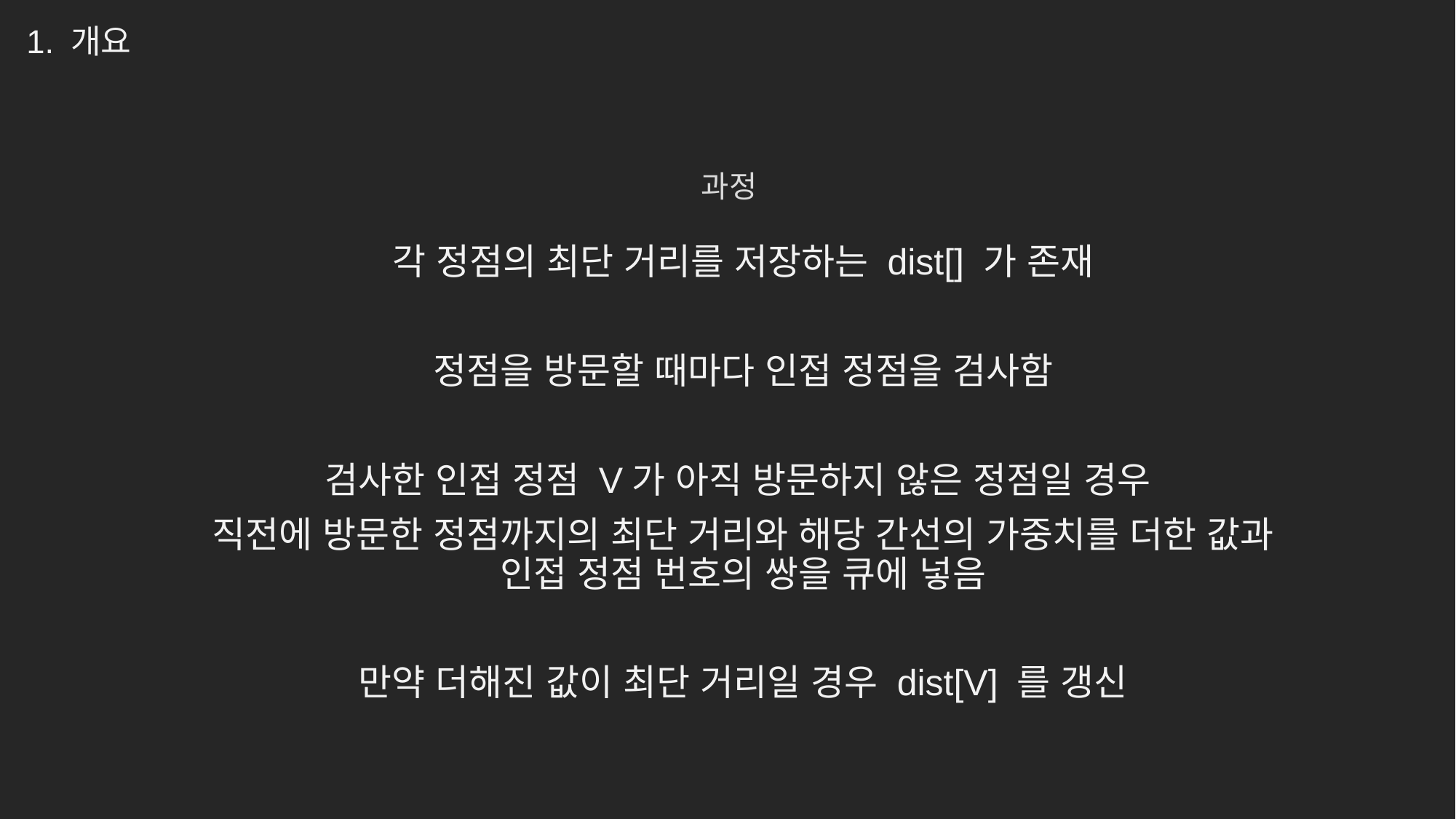

1. 개요
과정
각 정점의 최단 거리를 저장하는 dist[] 가 존재

정점을 방문할 때마다 인접 정점을 검사함

검사한 인접 정점 V가 아직 방문하지 않은 정점일 경우
직전에 방문한 정점까지의 최단 거리와 해당 간선의 가중치를 더한 값과 인접 정점 번호의 쌍을 큐에 넣음

만약 더해진 값이 최단 거리일 경우 dist[V] 를 갱신